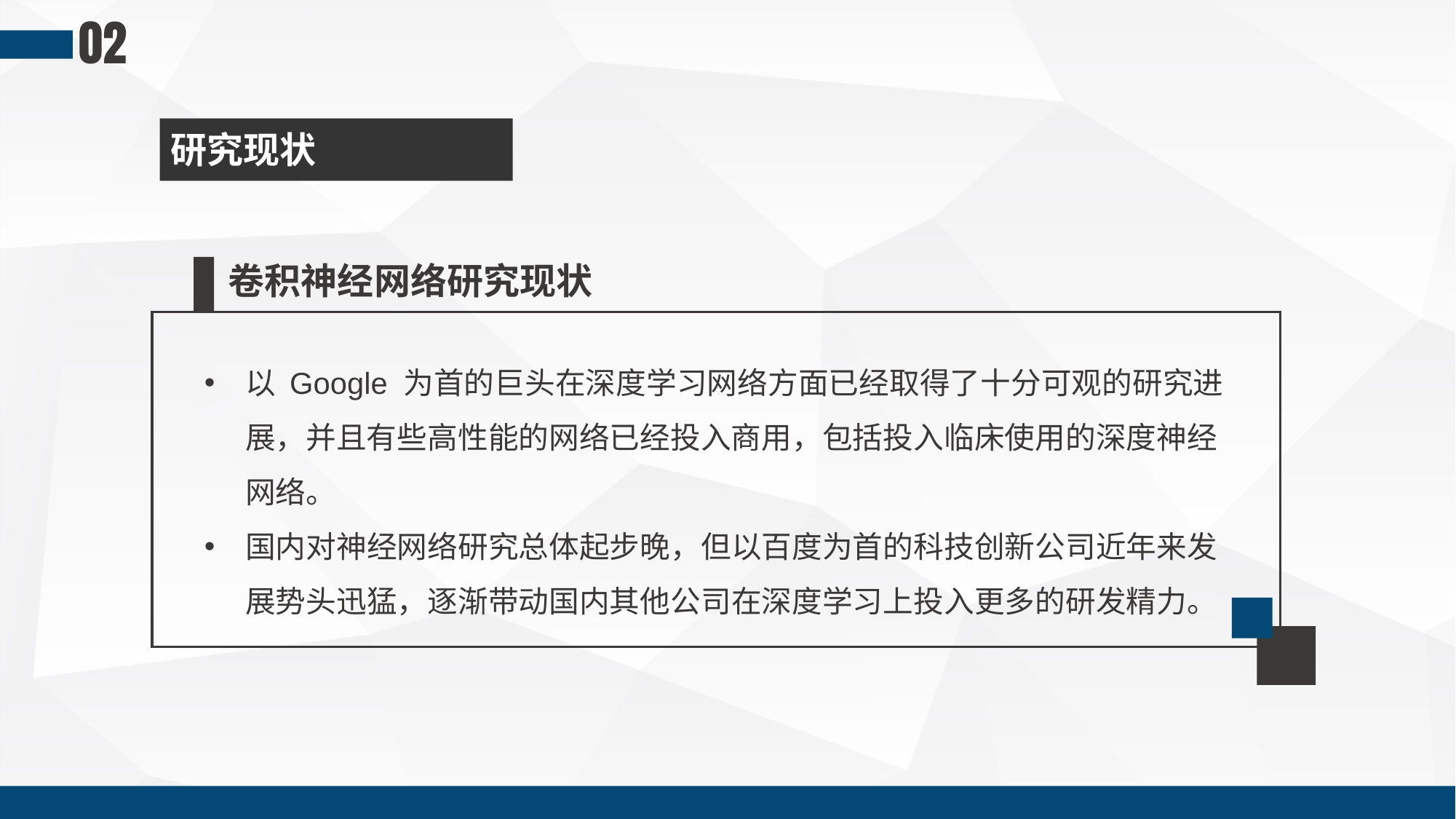

02

研究现状
卷积神经网络研究现状

以 Google 为首的巨头在深度学习网络方面已经取得了十分可观的研究进展，并且有些高性能的网络已经投入商用，包括投入临床使用的深度神经网络。
国内对神经网络研究总体起步晚，但以百度为首的科技创新公司近年来发展势头迅猛，逐渐带动国内其他公司在深度学习上投入更多的研发精力。